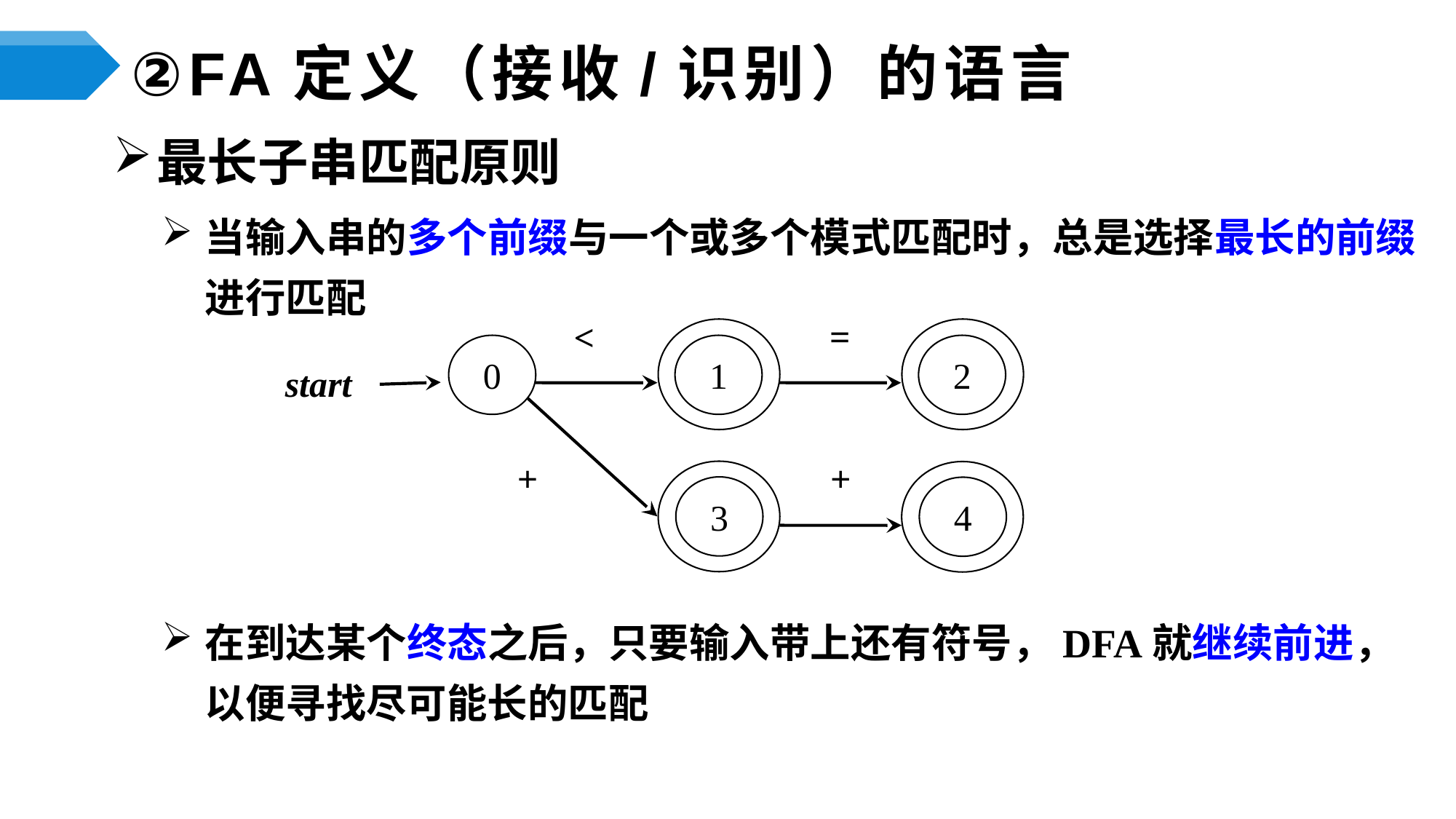

# ②FA定义（接收/识别）的语言
最长子串匹配原则
当输入串的多个前缀与一个或多个模式匹配时，总是选择最长的前缀进行匹配

在到达某个终态之后，只要输入带上还有符号，DFA就继续前进，以便寻找尽可能长的匹配

=
<

0
1
2
start

+
+

3
4